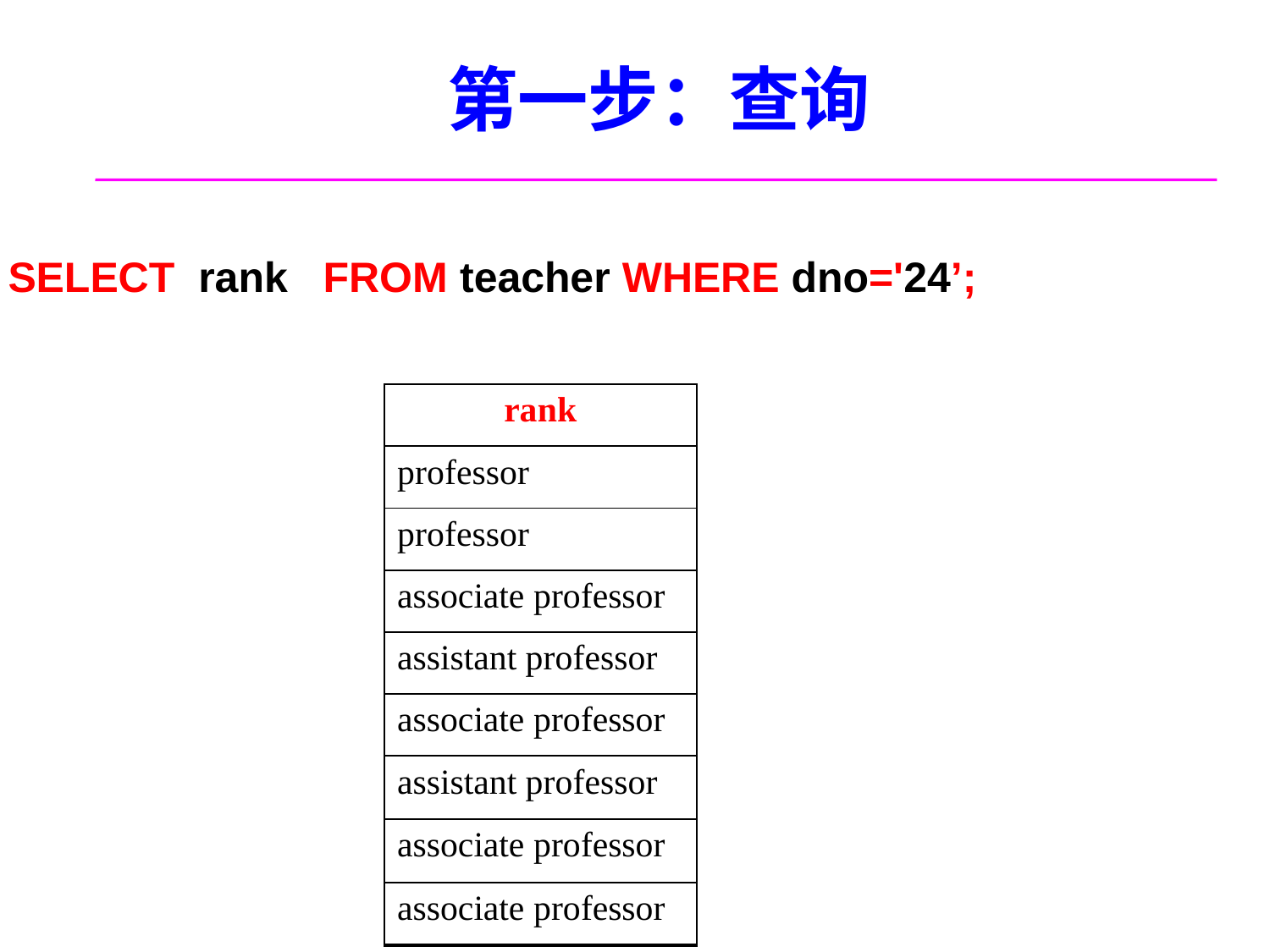

# 第一步：查询

SELECT  rank   FROM teacher WHERE dno='24’;

| rank |
| --- |
| professor |
| professor |
| associate professor |
| assistant professor |
| associate professor |
| assistant professor |
| associate professor |
| associate professor |